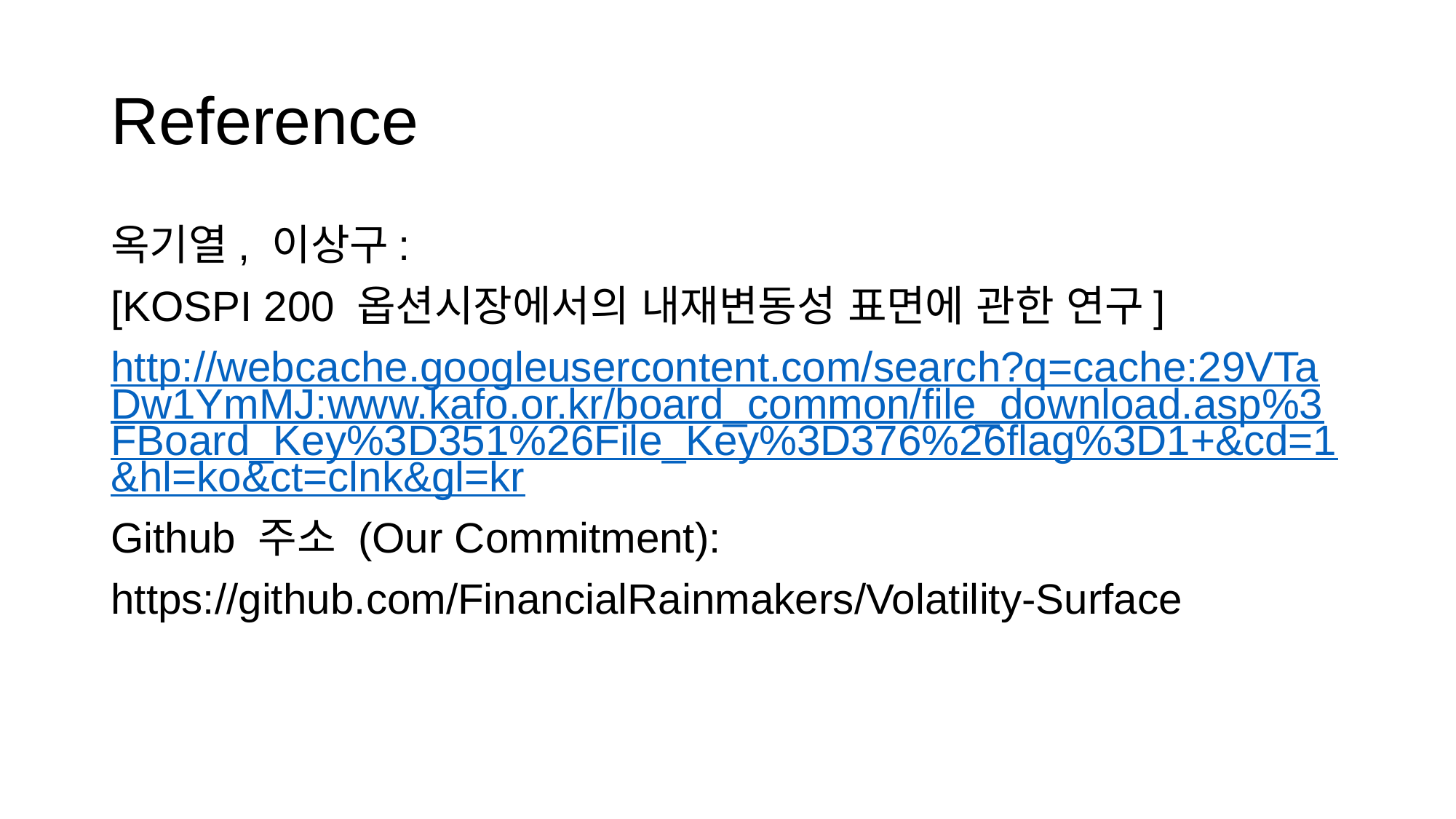

# Reference
옥기열, 이상구:
[KOSPI 200 옵션시장에서의 내재변동성 표면에 관한 연구]
http://webcache.googleusercontent.com/search?q=cache:29VTaDw1YmMJ:www.kafo.or.kr/board_common/file_download.asp%3FBoard_Key%3D351%26File_Key%3D376%26flag%3D1+&cd=1&hl=ko&ct=clnk&gl=kr
Github 주소 (Our Commitment):
https://github.com/FinancialRainmakers/Volatility-Surface